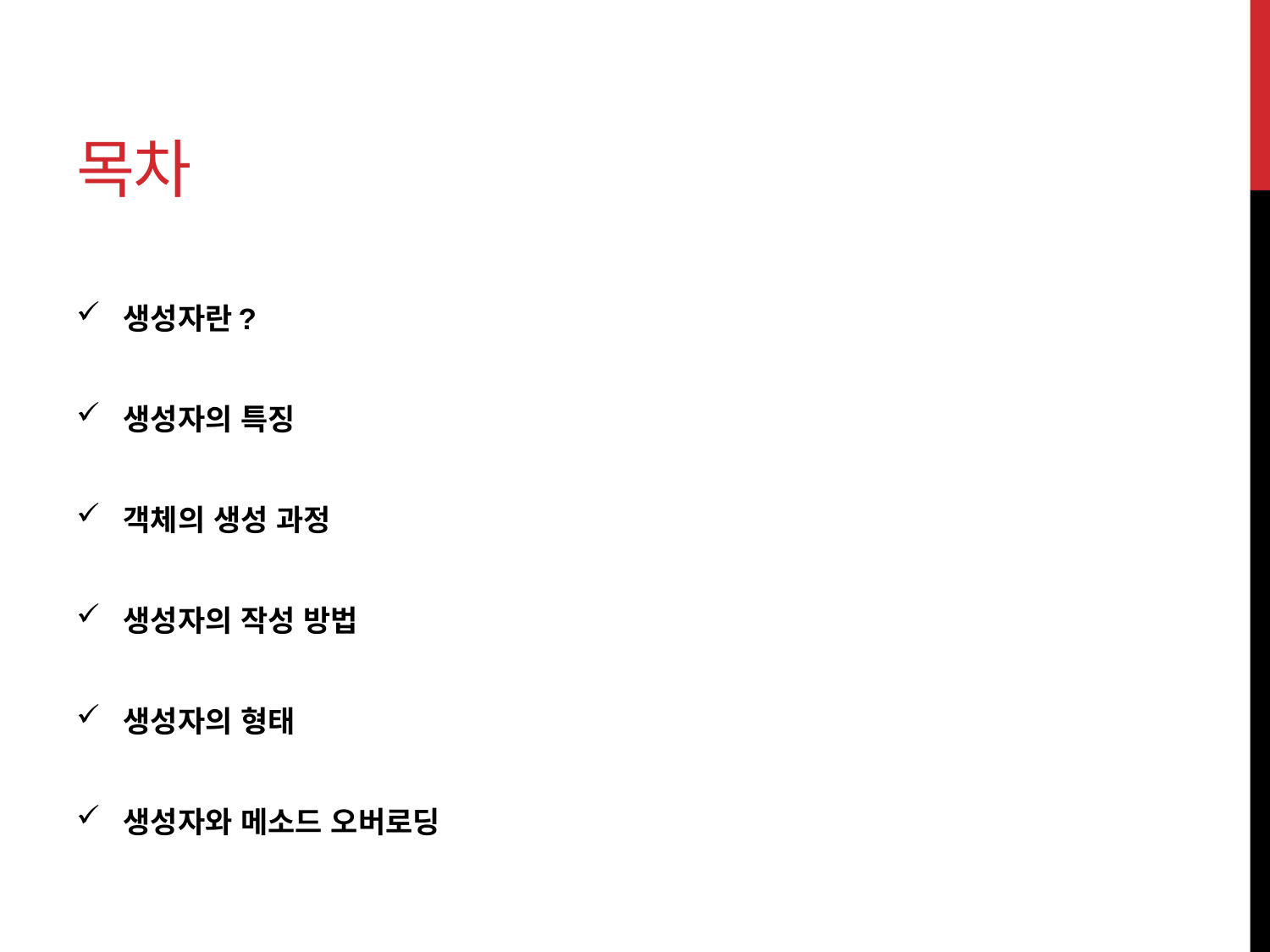

# 목차

생성자란?

생성자의 특징

객체의 생성 과정

생성자의 작성 방법

생성자의 형태

생성자와 메소드 오버로딩